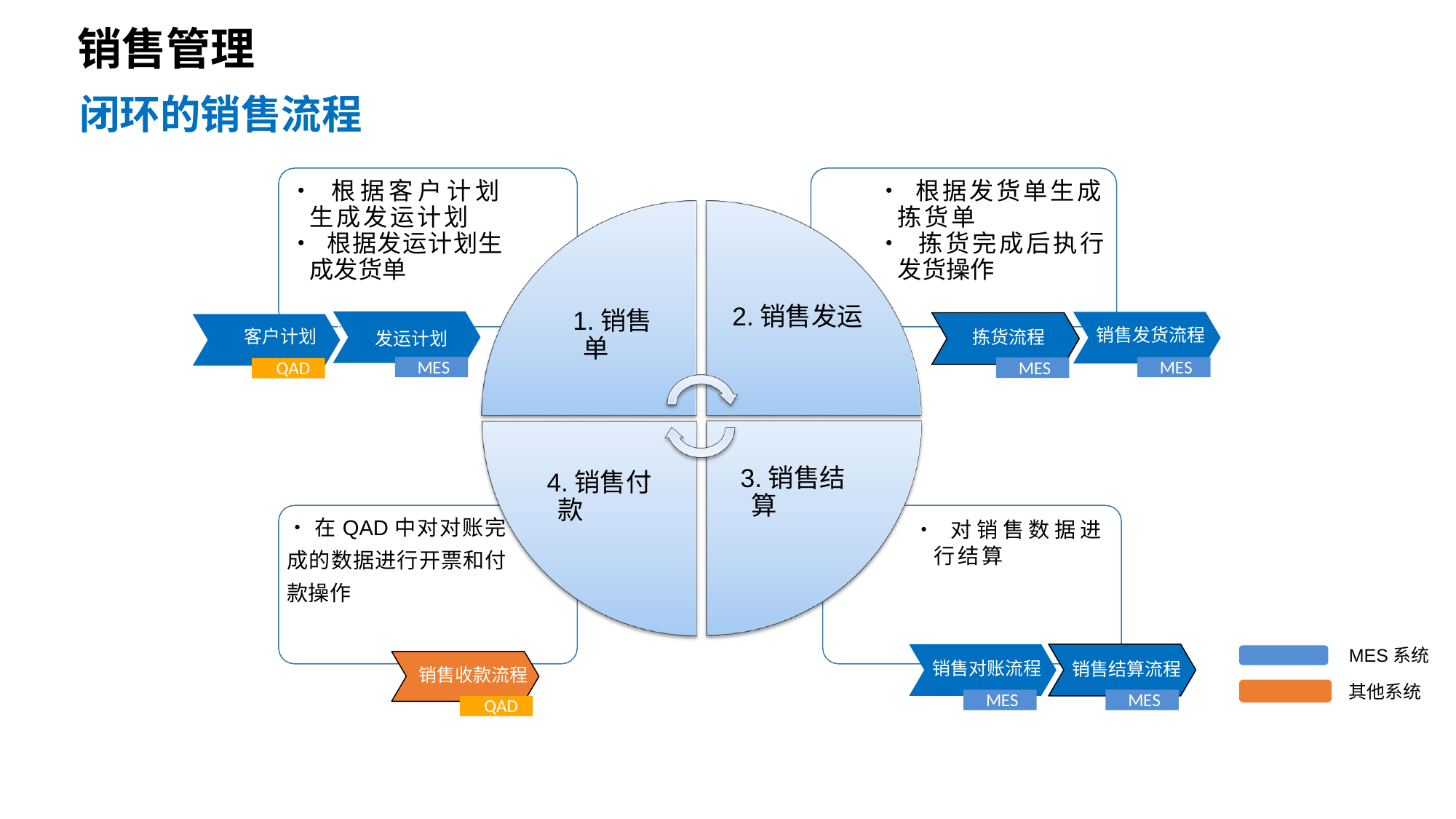

销售管理
闭环的销售流程

• 根据客户计划生成发运计划
• 根据发运计划生成发货单
• 根据发货单生成拣货单
• 拣货完成后执行发货操作

1.供应商 协议价格 确定
2.销售发运
1.销售单
框架协议 签订流程

销售发货流程
客户计划
拣货流程
发运计划
MES
MES
MES
QAD

3.实际支 付价格确 定
3.销售结算
4.销售付款

•在QAD中对对账完成的数据进行开票和付款操作
• 对销售数据进行结算

MES系统
其他系统

销售对账流程
销售结算流程
销售收款流程

MES
MES
QAD